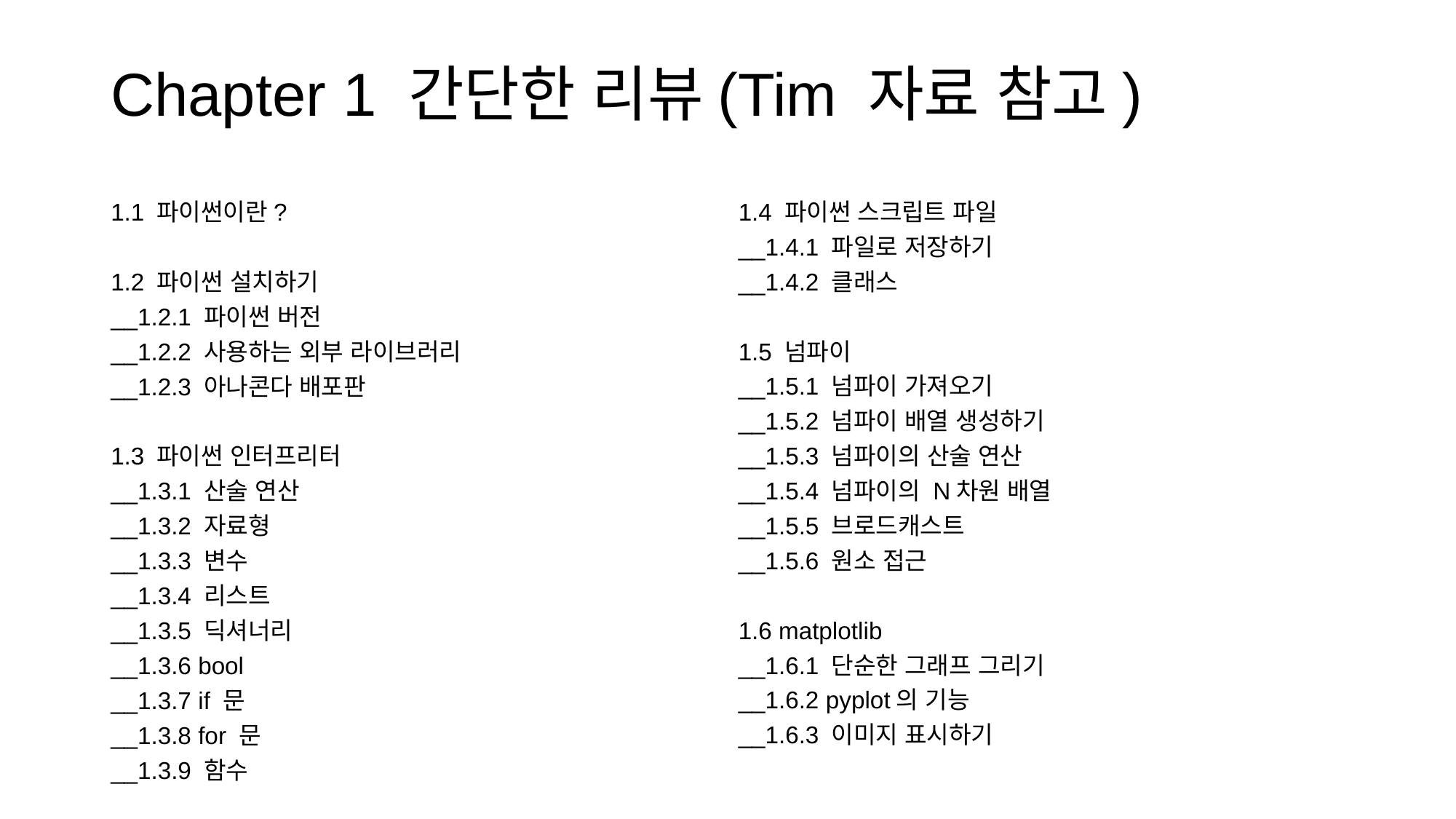

# Chapter 1 간단한 리뷰(Tim 자료 참고)
1.1 파이썬이란?

1.2 파이썬 설치하기
__1.2.1 파이썬 버전
__1.2.2 사용하는 외부 라이브러리
__1.2.3 아나콘다 배포판

1.3 파이썬 인터프리터
__1.3.1 산술 연산
__1.3.2 자료형
__1.3.3 변수
__1.3.4 리스트
__1.3.5 딕셔너리
__1.3.6 bool
__1.3.7 if 문
__1.3.8 for 문
__1.3.9 함수
1.4 파이썬 스크립트 파일
__1.4.1 파일로 저장하기
__1.4.2 클래스

1.5 넘파이
__1.5.1 넘파이 가져오기
__1.5.2 넘파이 배열 생성하기
__1.5.3 넘파이의 산술 연산
__1.5.4 넘파이의 N차원 배열
__1.5.5 브로드캐스트
__1.5.6 원소 접근

1.6 matplotlib
__1.6.1 단순한 그래프 그리기
__1.6.2 pyplot의 기능
__1.6.3 이미지 표시하기